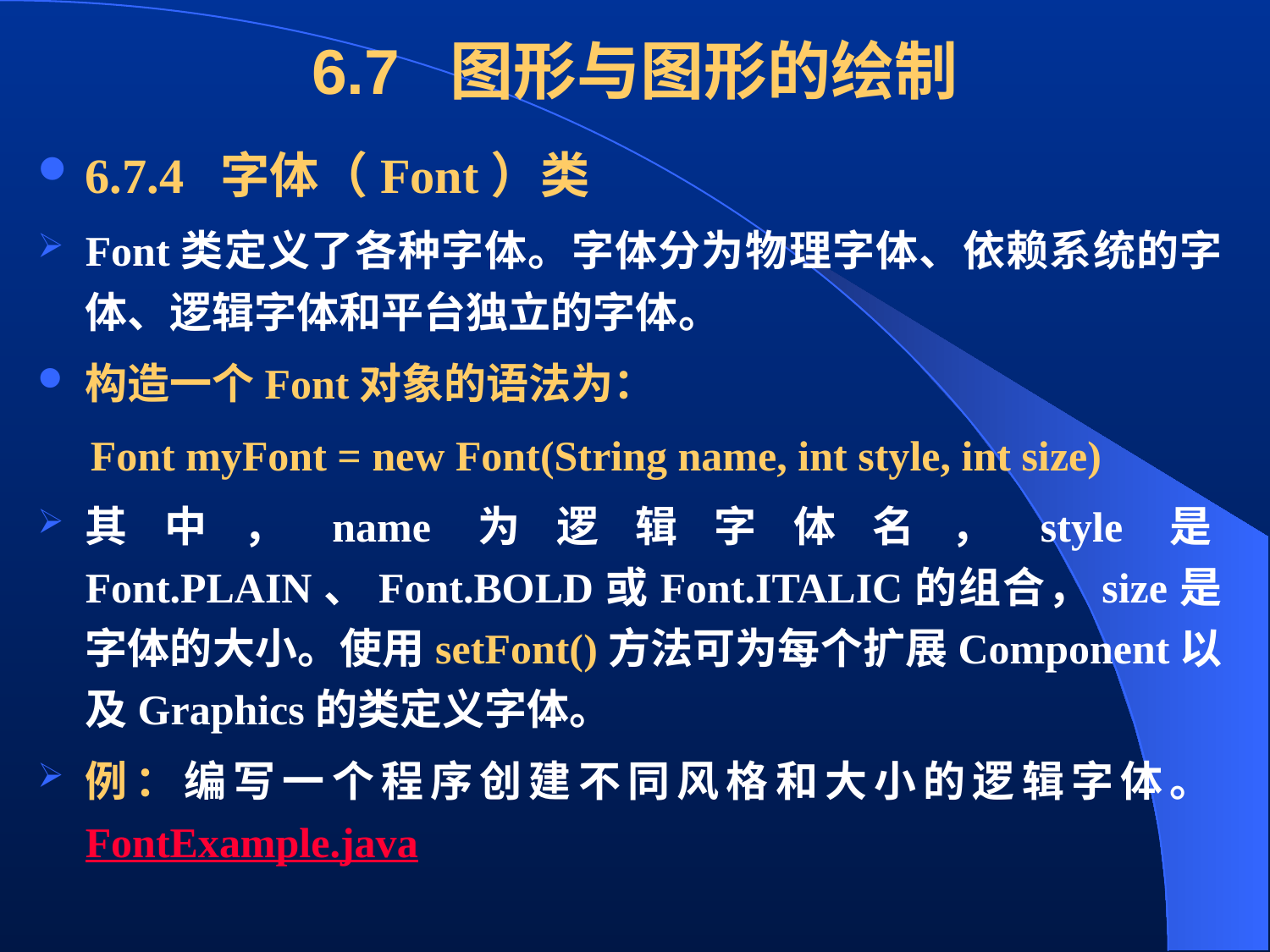

# 6.7  图形与图形的绘制
6.7.4  字体（Font）类
Font类定义了各种字体。字体分为物理字体、依赖系统的字体、逻辑字体和平台独立的字体。
构造一个Font对象的语法为：
     Font myFont = new Font(String name, int style, int size)
其中，name为逻辑字体名，style是Font.PLAIN、Font.BOLD或Font.ITALIC的组合，size是字体的大小。使用setFont()方法可为每个扩展Component以及Graphics的类定义字体。
例：编写一个程序创建不同风格和大小的逻辑字体。FontExample.java